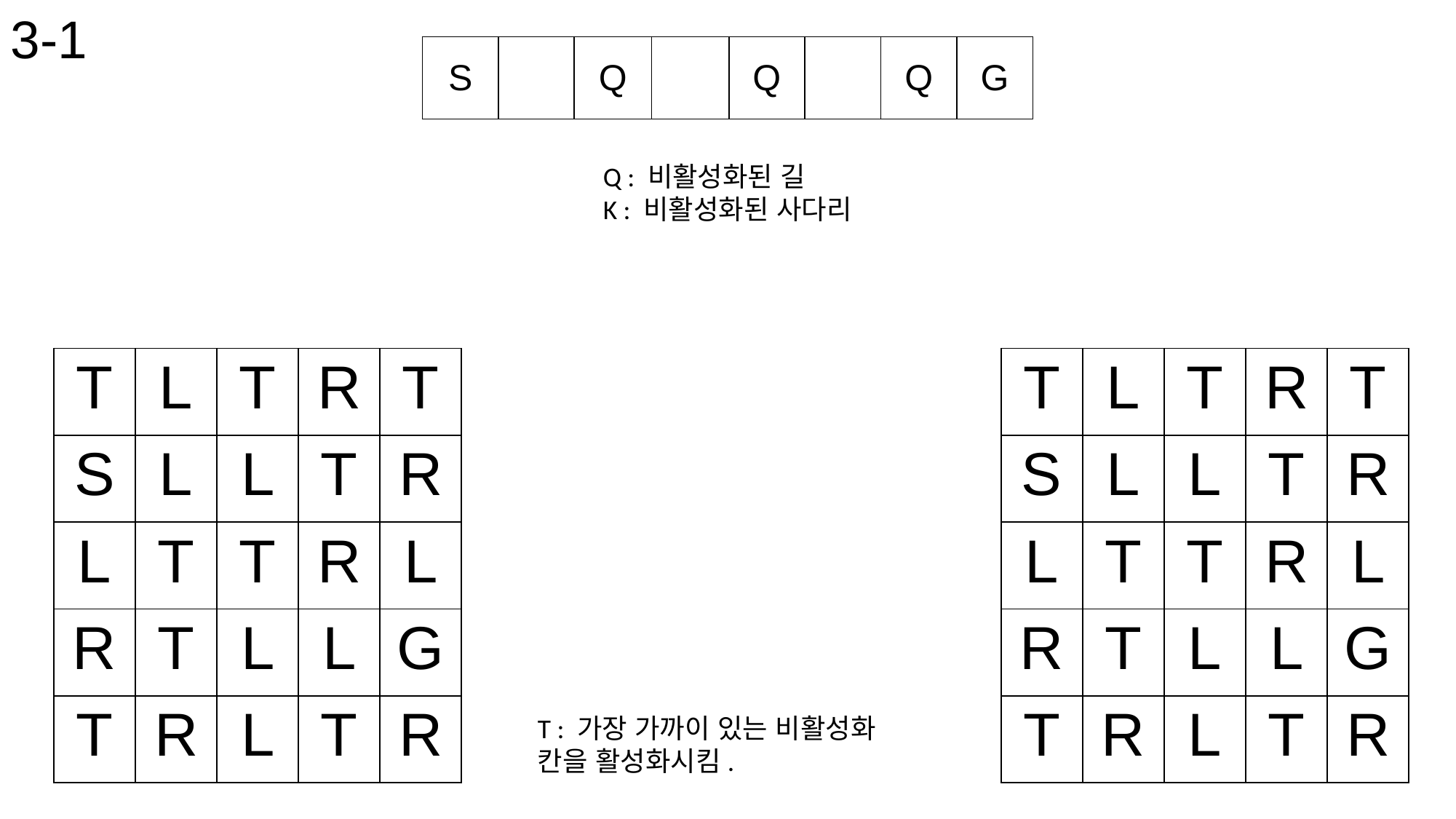

3-1
| S |  | Q |  | Q |  | Q | G |
| --- | --- | --- | --- | --- | --- | --- | --- |
Q : 비활성화된 길
K : 비활성화된 사다리

| T | L | T | R | T |
| --- | --- | --- | --- | --- |
| S | L | L | T | R |
| L | T | T | R | L |
| R | T | L | L | G |
| T | R | L | T | R |
| T | L | T | R | T |
| --- | --- | --- | --- | --- |
| S | L | L | T | R |
| L | T | T | R | L |
| R | T | L | L | G |
| T | R | L | T | R |
T : 가장 가까이 있는 비활성화 칸을 활성화시킴.